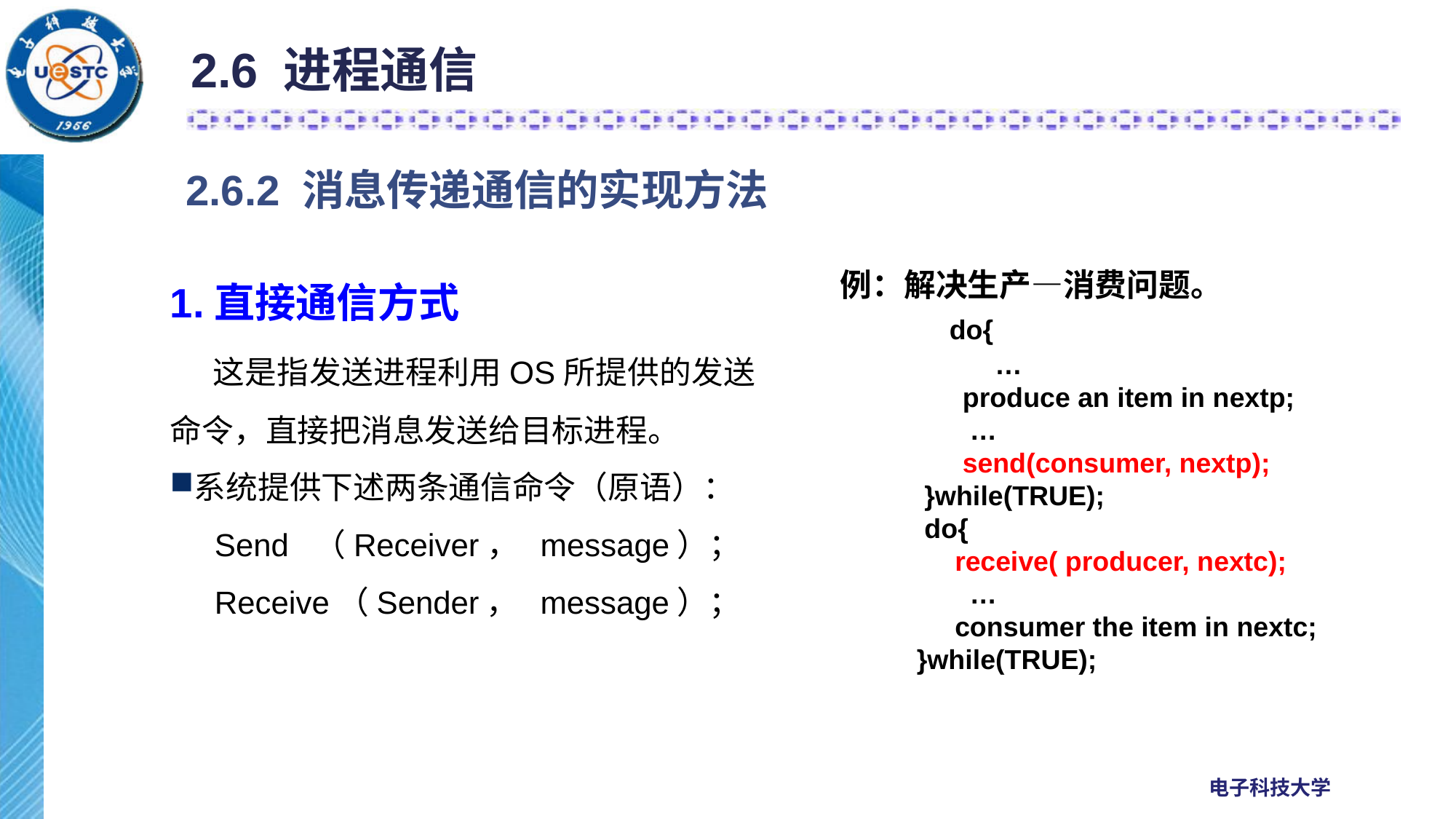

2.6 进程通信
2.6.2 消息传递通信的实现方法
1.直接通信方式
    这是指发送进程利用OS所提供的发送命令，直接把消息发送给目标进程。
系统提供下述两条通信命令（原语）：
     Send  （Receiver，  message）；
     Receive（Sender，  message）；
例：解决生产—消费问题。
	do{
	      …
                produce an item in nextp;
                 …
                send(consumer, nextp);
           }while(TRUE);
           do{
               receive( producer, nextc);
                 …
               consumer the item in nextc;
          }while(TRUE);